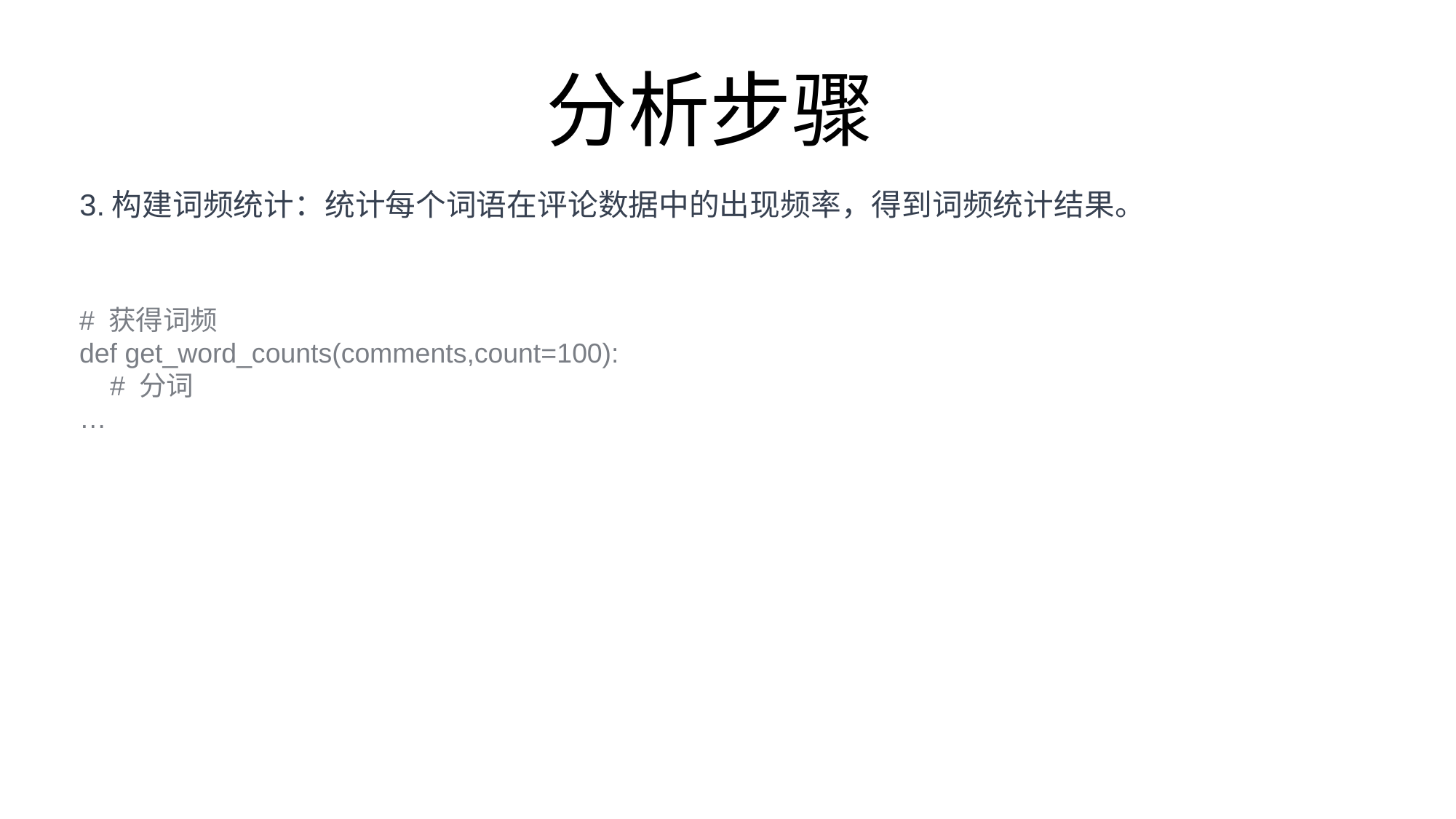

分析步骤
3.构建词频统计：统计每个词语在评论数据中的出现频率，得到词频统计结果。
# 获得词频
def get_word_counts(comments,count=100):
    # 分词
…